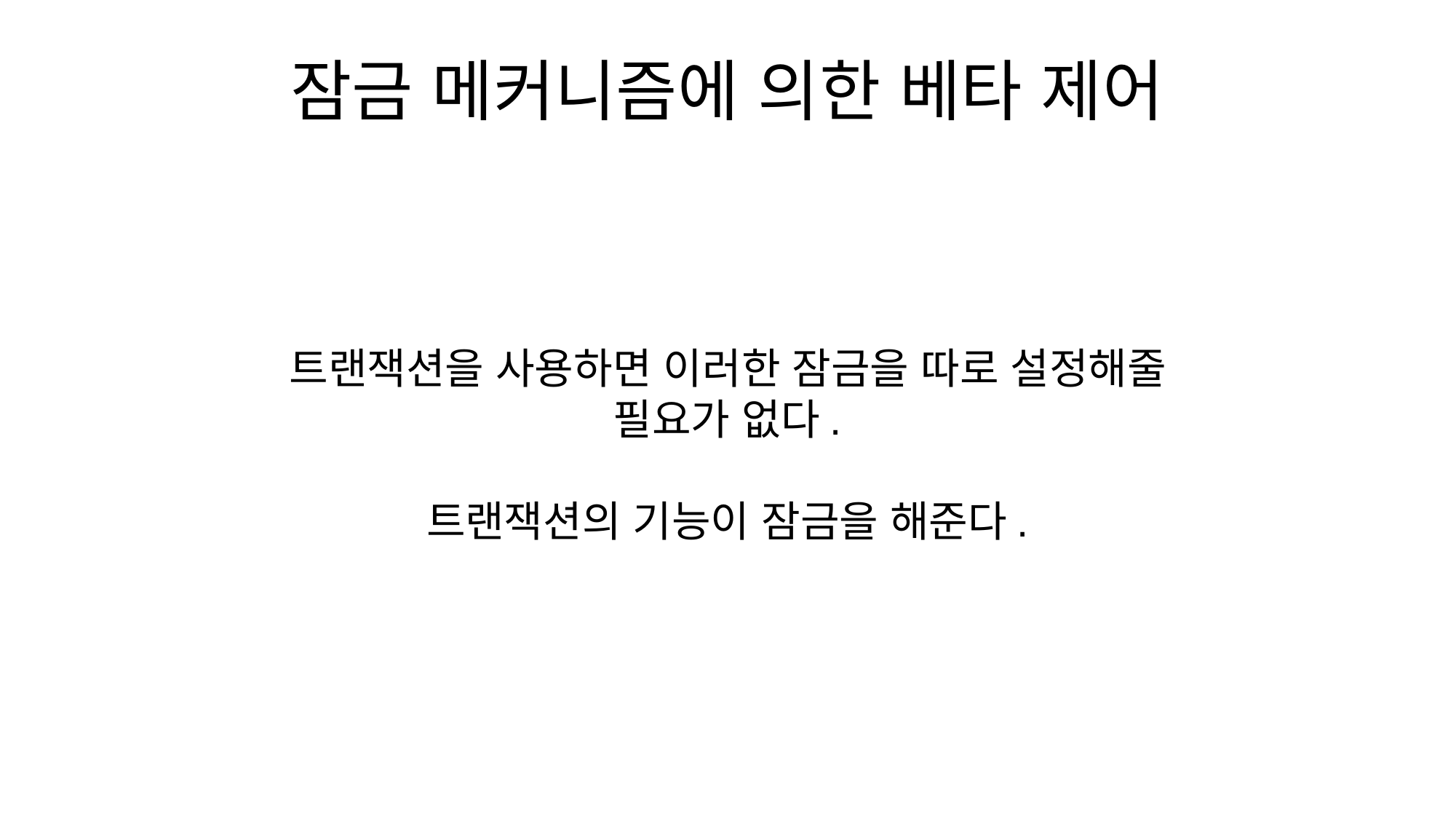

# 잠금 메커니즘에 의한 베타 제어
트랜잭션을 사용하면 이러한 잠금을 따로 설정해줄 필요가 없다.

트랜잭션의 기능이 잠금을 해준다.